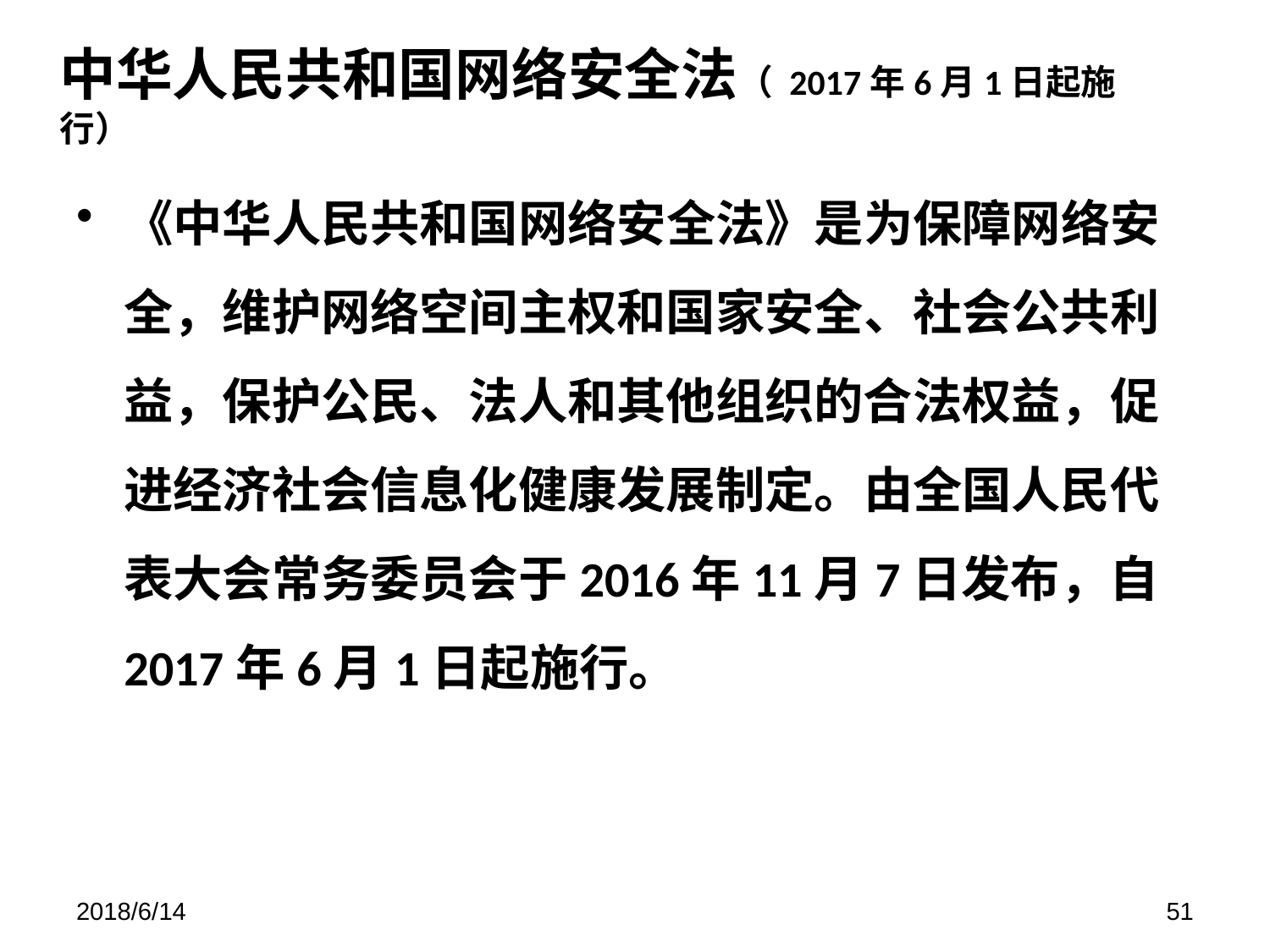

# 中华人民共和国网络安全法（ 2017年6月1日起施行）
《中华人民共和国网络安全法》是为保障网络安全，维护网络空间主权和国家安全、社会公共利益，保护公民、法人和其他组织的合法权益，促进经济社会信息化健康发展制定。由全国人民代表大会常务委员会于2016年11月7日发布，自2017年6月1日起施行。

2018/6/14
51